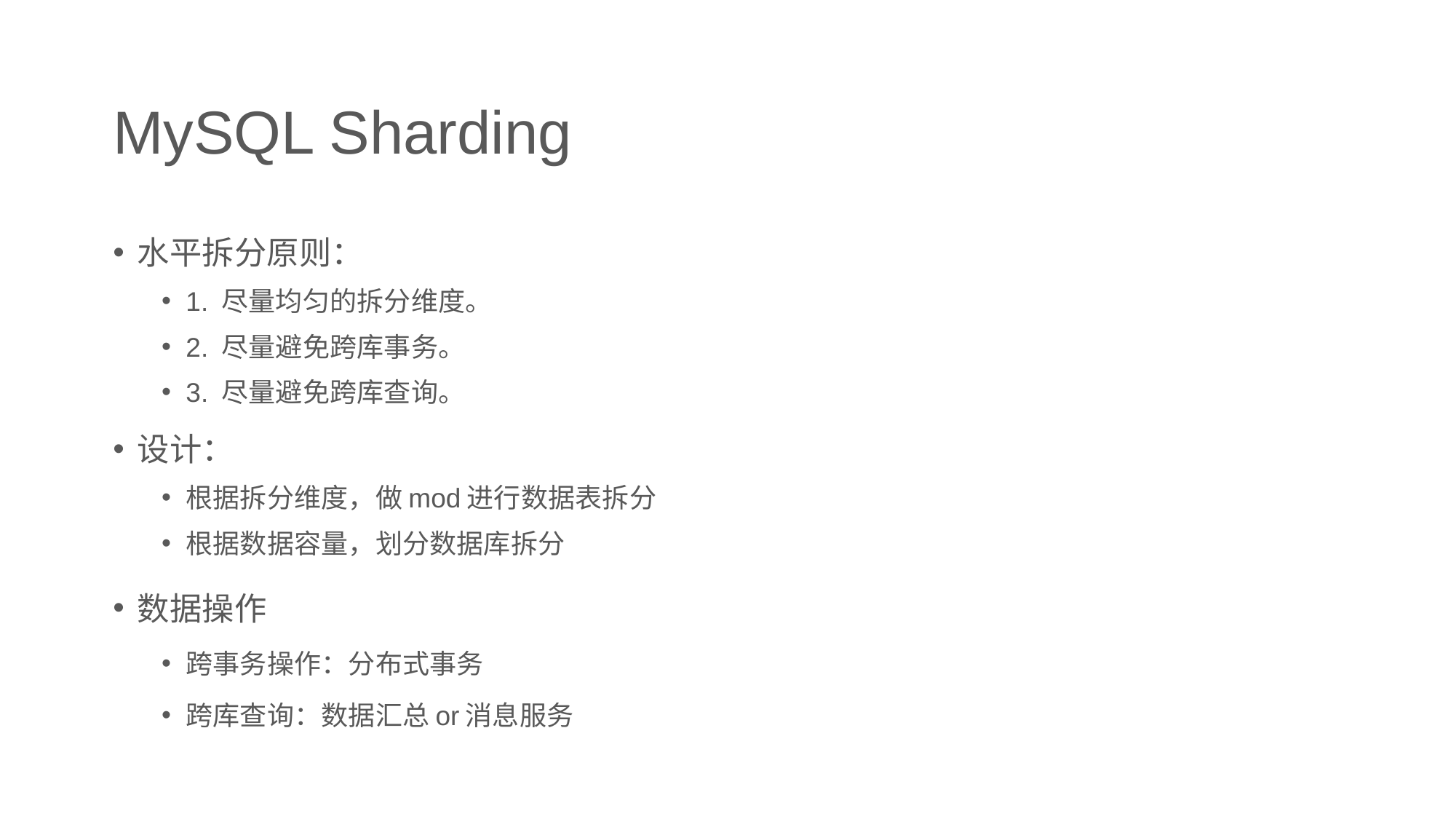

# MySQL Sharding
水平拆分原则：
1. 尽量均匀的拆分维度。
2. 尽量避免跨库事务。
3. 尽量避免跨库查询。
设计：
根据拆分维度，做mod进行数据表拆分
根据数据容量，划分数据库拆分
数据操作
跨事务操作：分布式事务
跨库查询：数据汇总or消息服务